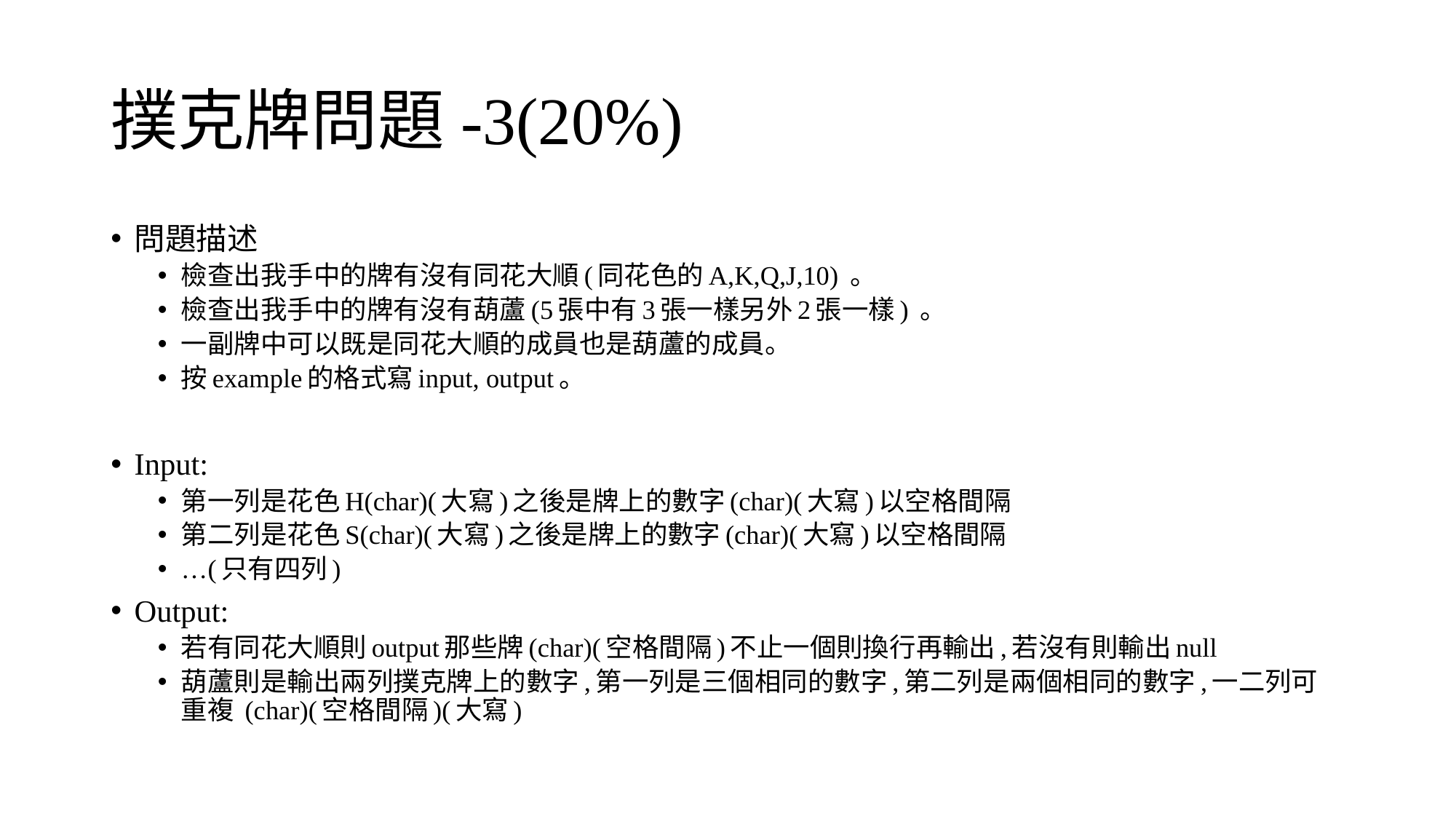

# 撲克牌問題-3(20%)
問題描述
檢查出我手中的牌有沒有同花大順(同花色的A,K,Q,J,10) 。
檢查出我手中的牌有沒有葫蘆(5張中有3張一樣另外2張一樣) 。
一副牌中可以既是同花大順的成員也是葫蘆的成員。
按example的格式寫input, output。

Input:
第一列是花色H(char)(大寫)之後是牌上的數字(char)(大寫)以空格間隔
第二列是花色S(char)(大寫)之後是牌上的數字(char)(大寫)以空格間隔
…(只有四列)
Output:
若有同花大順則output那些牌(char)(空格間隔)不止一個則換行再輸出,若沒有則輸出null
葫蘆則是輸出兩列撲克牌上的數字,第一列是三個相同的數字,第二列是兩個相同的數字,一二列可重複 (char)(空格間隔)(大寫)